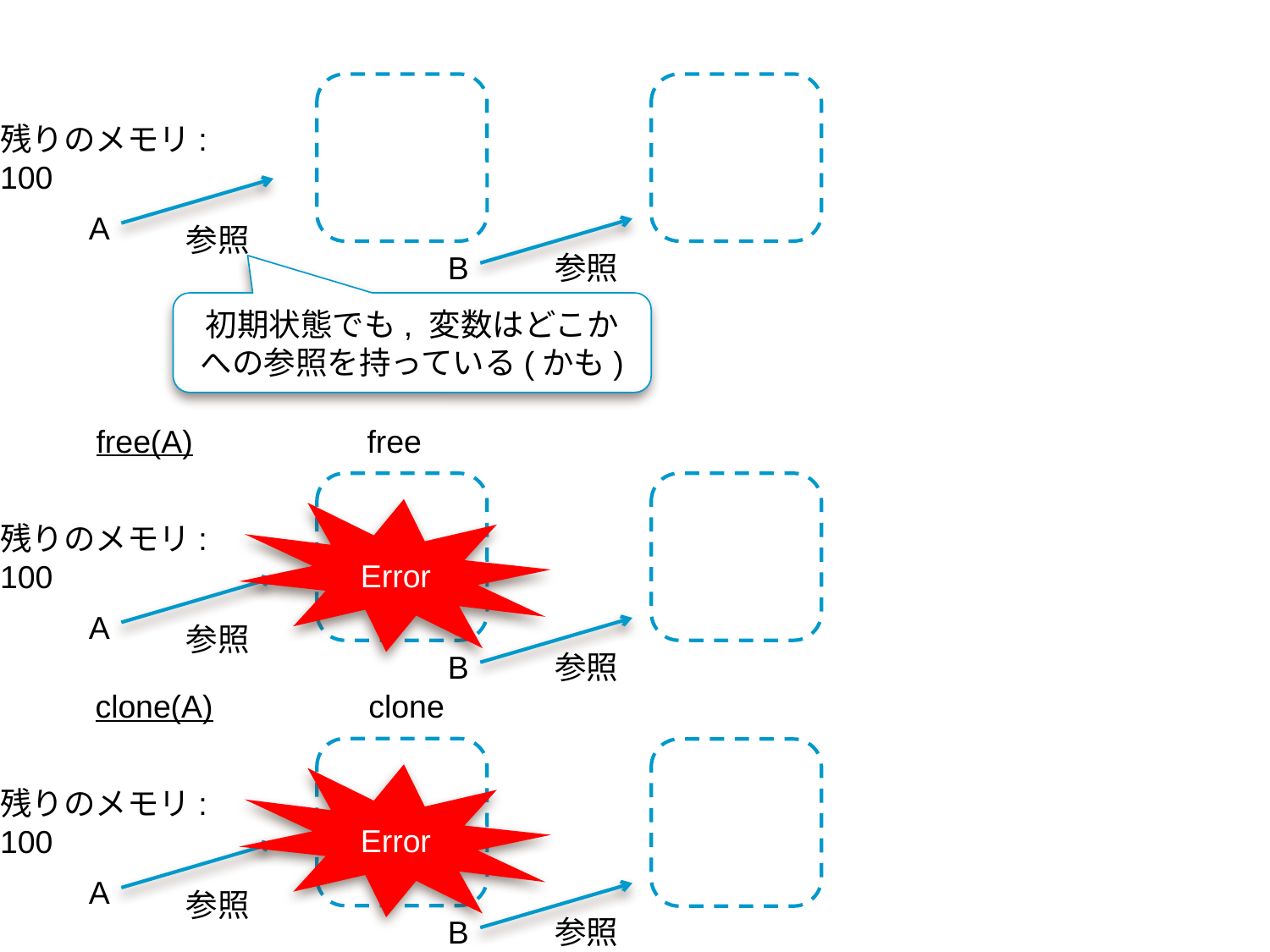

残りのメモリ:
100
A
参照
B
参照
初期状態でも, 変数はどこかへの参照を持っている(かも)
free(A)
free

残りのメモリ:
100
Error
A
参照
B
参照
clone(A)
clone

残りのメモリ:
100
Error
A
参照
B
参照